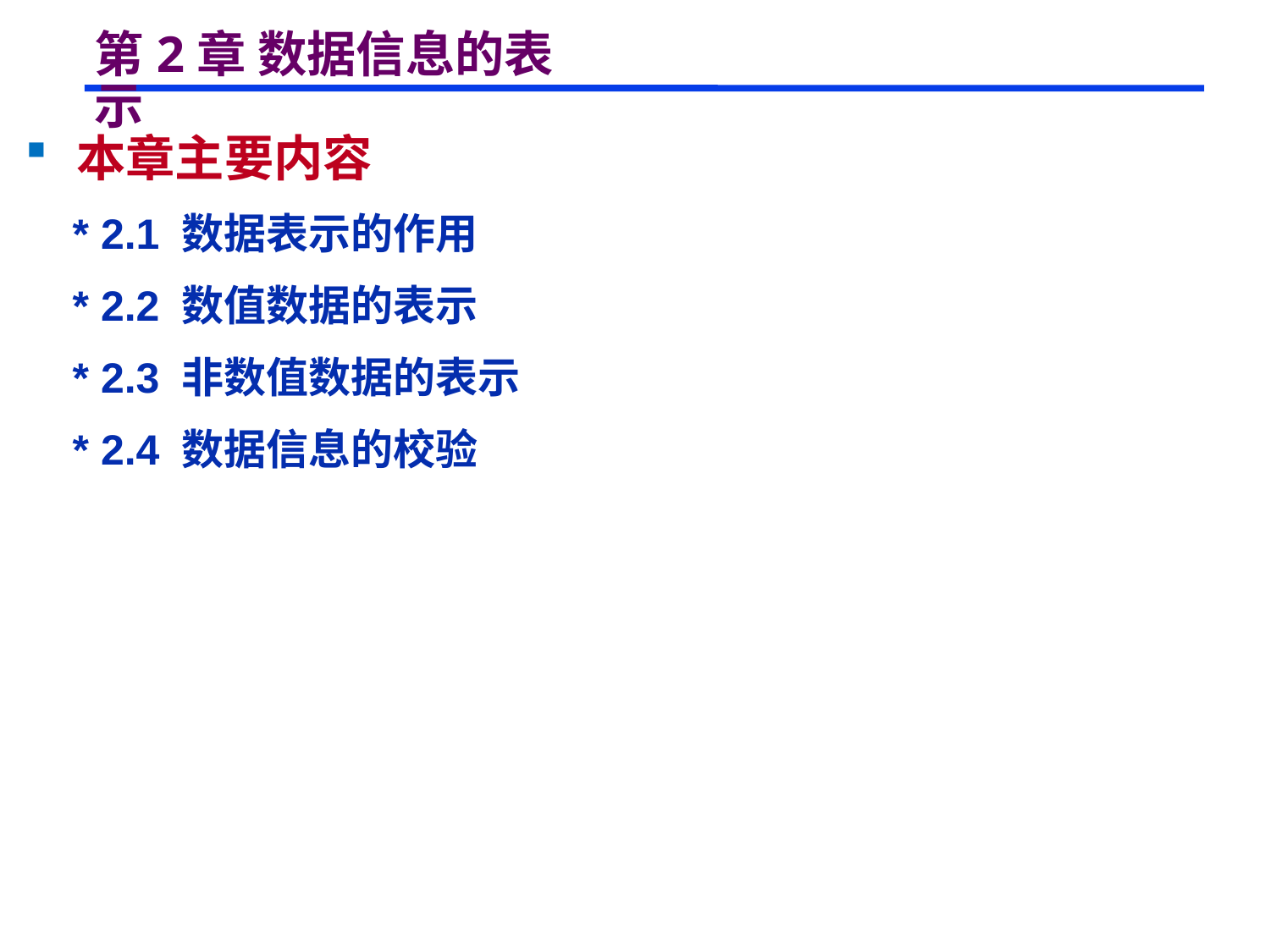

# 第2章 数据信息的表示
 本章主要内容
    * 2.1 数据表示的作用
    * 2.2 数值数据的表示
    * 2.3 非数值数据的表示
    * 2.4 数据信息的校验